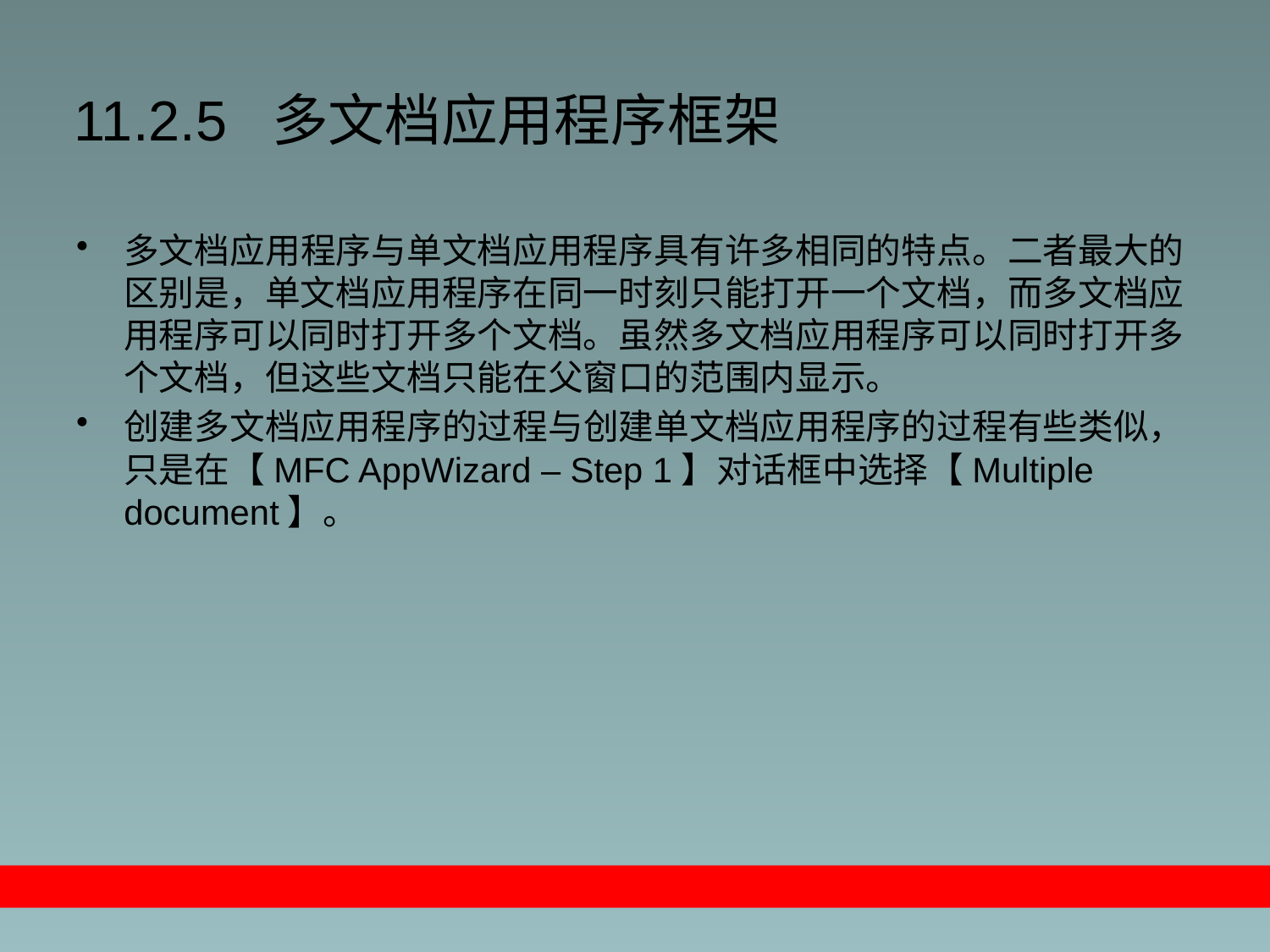

# 11.2.5  多文档应用程序框架
多文档应用程序与单文档应用程序具有许多相同的特点。二者最大的区别是，单文档应用程序在同一时刻只能打开一个文档，而多文档应用程序可以同时打开多个文档。虽然多文档应用程序可以同时打开多个文档，但这些文档只能在父窗口的范围内显示。
创建多文档应用程序的过程与创建单文档应用程序的过程有些类似，只是在【MFC AppWizard – Step 1】对话框中选择【Multiple document】。